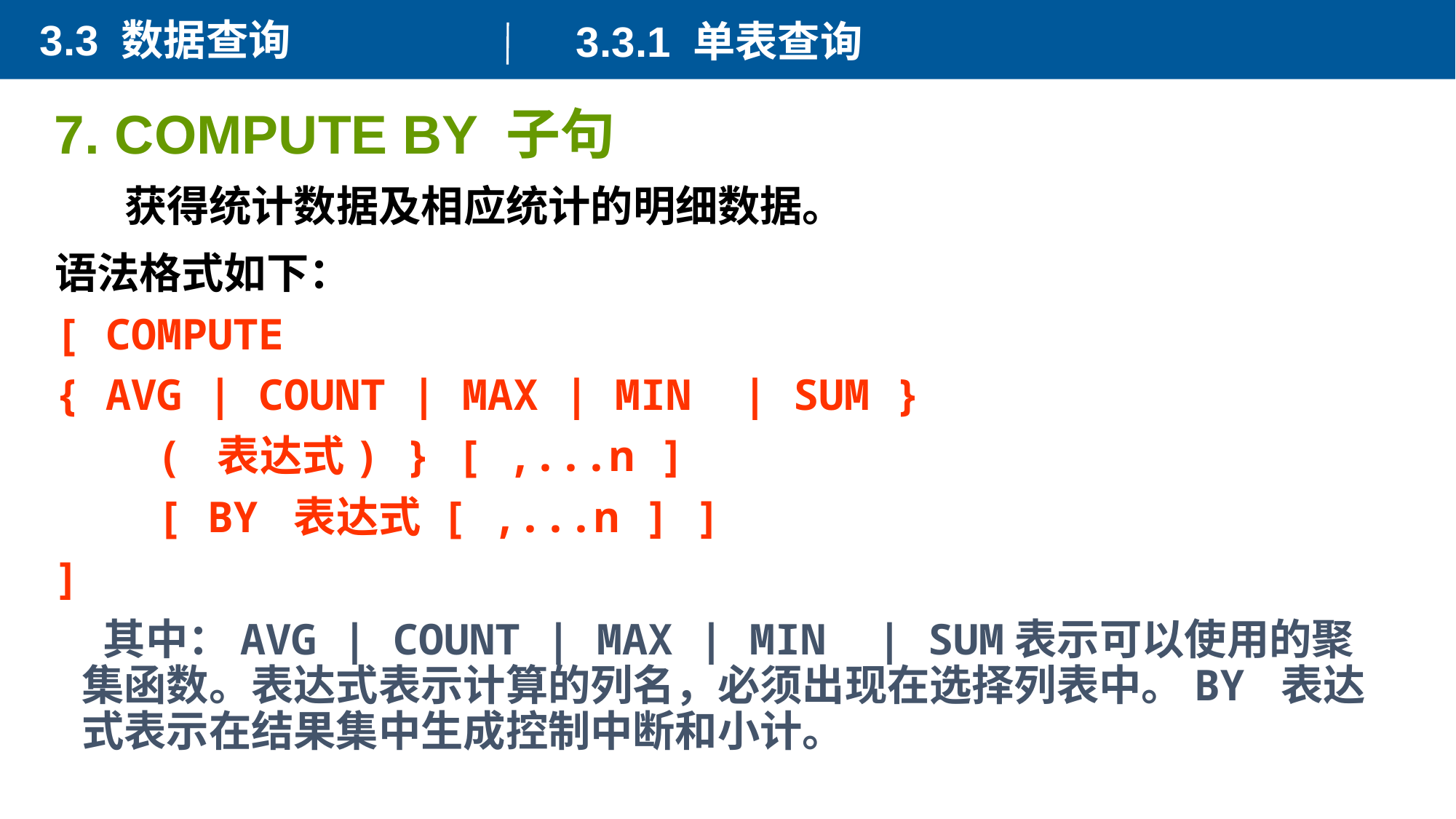

3.3 数据查询
3.3.1 单表查询
7. COMPUTE BY 子句
获得统计数据及相应统计的明细数据。
语法格式如下：
[ COMPUTE
{ AVG | COUNT | MAX | MIN  | SUM }
    ( 表达式) } [ ,...n ]
    [ BY 表达式 [ ,...n ] ]
]
    其中：AVG | COUNT | MAX | MIN  | SUM表示可以使用的聚集函数。表达式表示计算的列名，必须出现在选择列表中。BY 表达式表示在结果集中生成控制中断和小计。